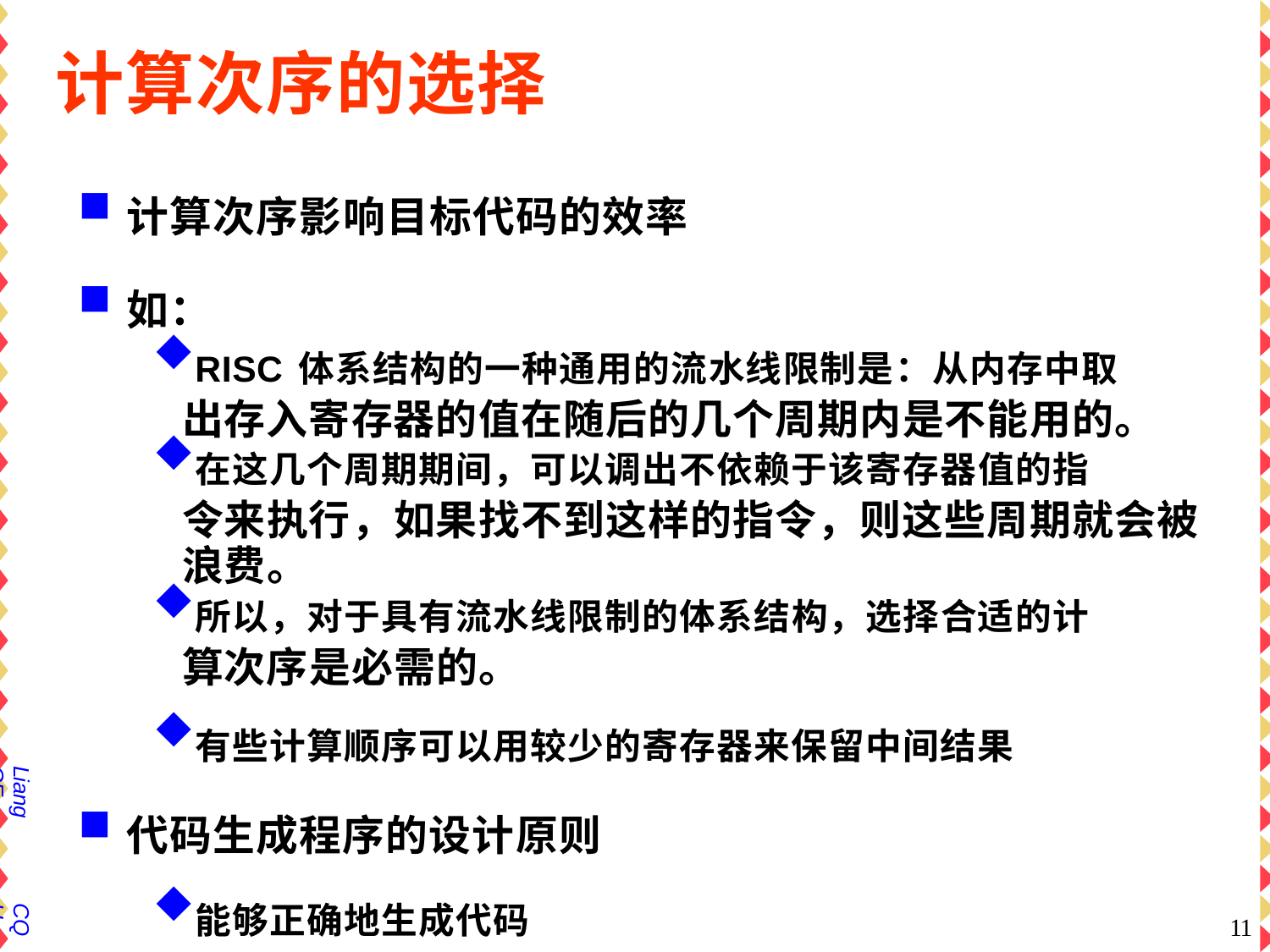

# 计算次序的选择
计算次序影响目标代码的效率
如：
RISC体系结构的一种通用的流水线限制是：从内存中取
出存入寄存器的值在随后的几个周期内是不能用的。
在这几个周期期间，可以调出不依赖于该寄存器值的指
令来执行，如果找不到这样的指令，则这些周期就会被 浪费。
所以，对于具有流水线限制的体系结构，选择合适的计
算次序是必需的。
有些计算顺序可以用较少的寄存器来保留中间结果
代码生成程序的设计原则
能够正确地生成代码
易于实现、便于测试和维护
Liang GE
CQU
11